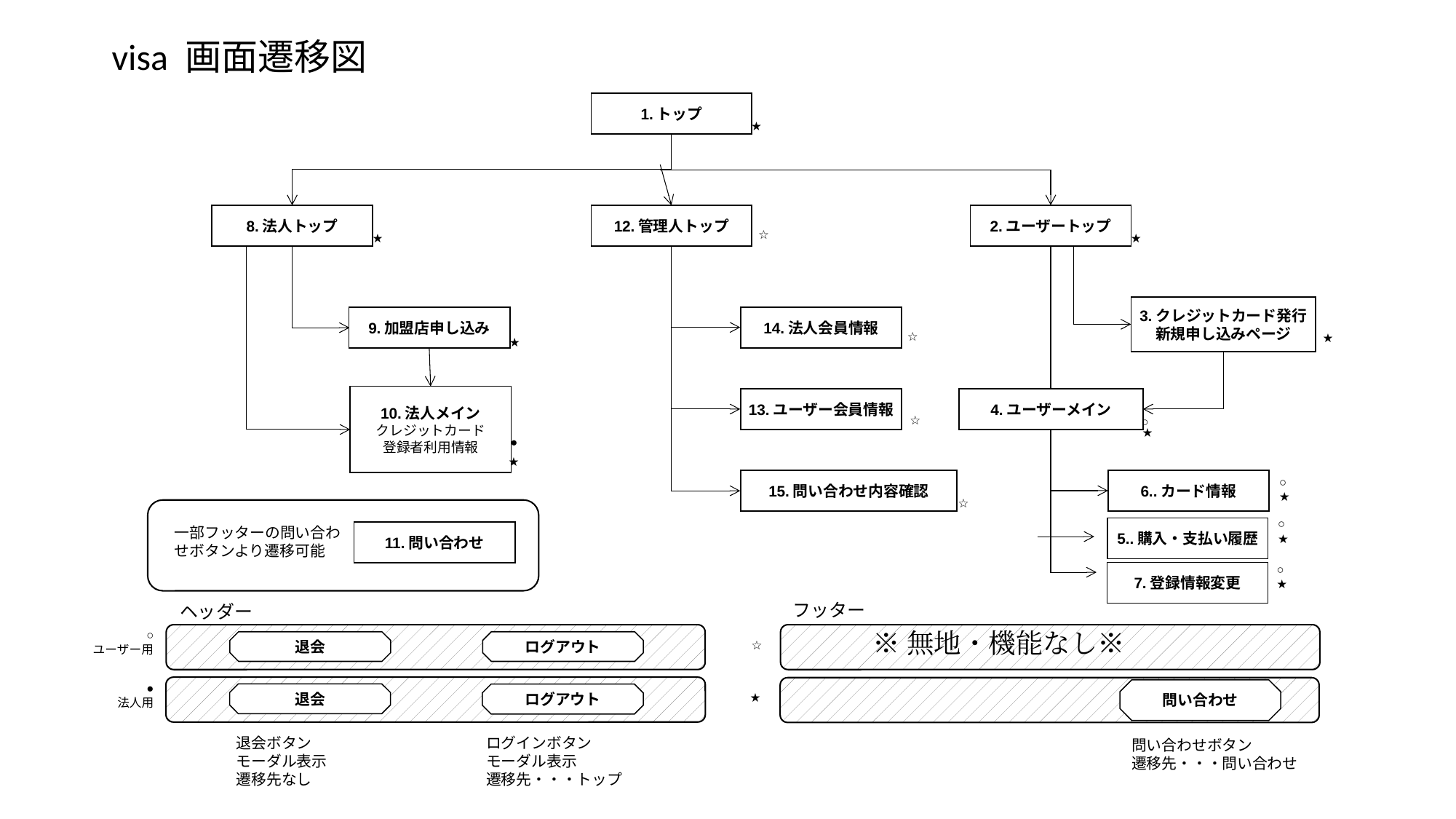

visa 画面遷移図
1.トップ
★
8.法人トップ
12.管理人トップ
2.ユーザートップ
☆
★
★
3.クレジットカード発行
新規申し込みページ
法人会員情報
9.加盟店申し込み
加盟店申し込み
加盟店申し込み
法人会員情報
14.法人会員情報
☆
★
★
法人メイン
クレジットカード
登録者利用情報
法人メイン
クレジットカード
登録者利用情報
10.法人メイン
クレジットカード
登録者利用情報
ユーザー会員情報
4.ユーザーメイン
ユーザー会員情報
13.ユーザー会員情報
☆
○
★
●
★
○
6..カード情報
問い合わせ内容確認
問い合わせ内容確認
15.問い合わせ内容確認
★
☆

○
5..購入・支払い履歴
一部フッターの問い合わせボタンより遷移可能
11.問い合わせ
★
○
7.登録情報変更
★
フッター
ヘッダー
※無地・機能なし※
○
ユーザー用

退会
ログアウト
☆
●
法人用

問い合わせ
退会
ログアウト
★
退会ボタン
モーダル表示
遷移先なし
ログインボタン
モーダル表示
遷移先・・・トップ
問い合わせボタン
遷移先・・・問い合わせ